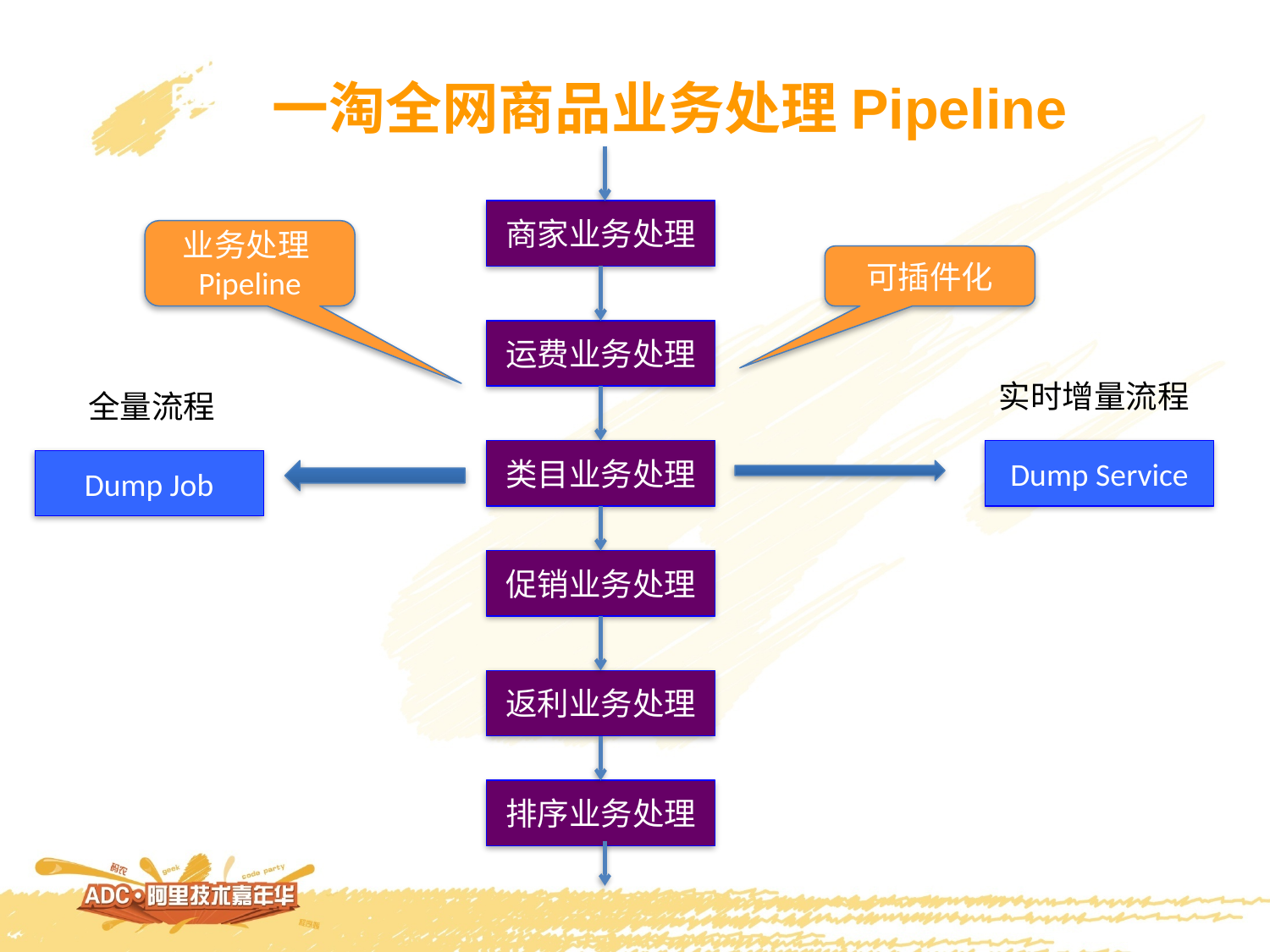

一淘全网商品业务处理Pipeline
商家业务处理
业务处理Pipeline
可插件化
运费业务处理
实时增量流程
全量流程
类目业务处理
Dump Service
Dump Job

促销业务处理
返利业务处理
排序业务处理